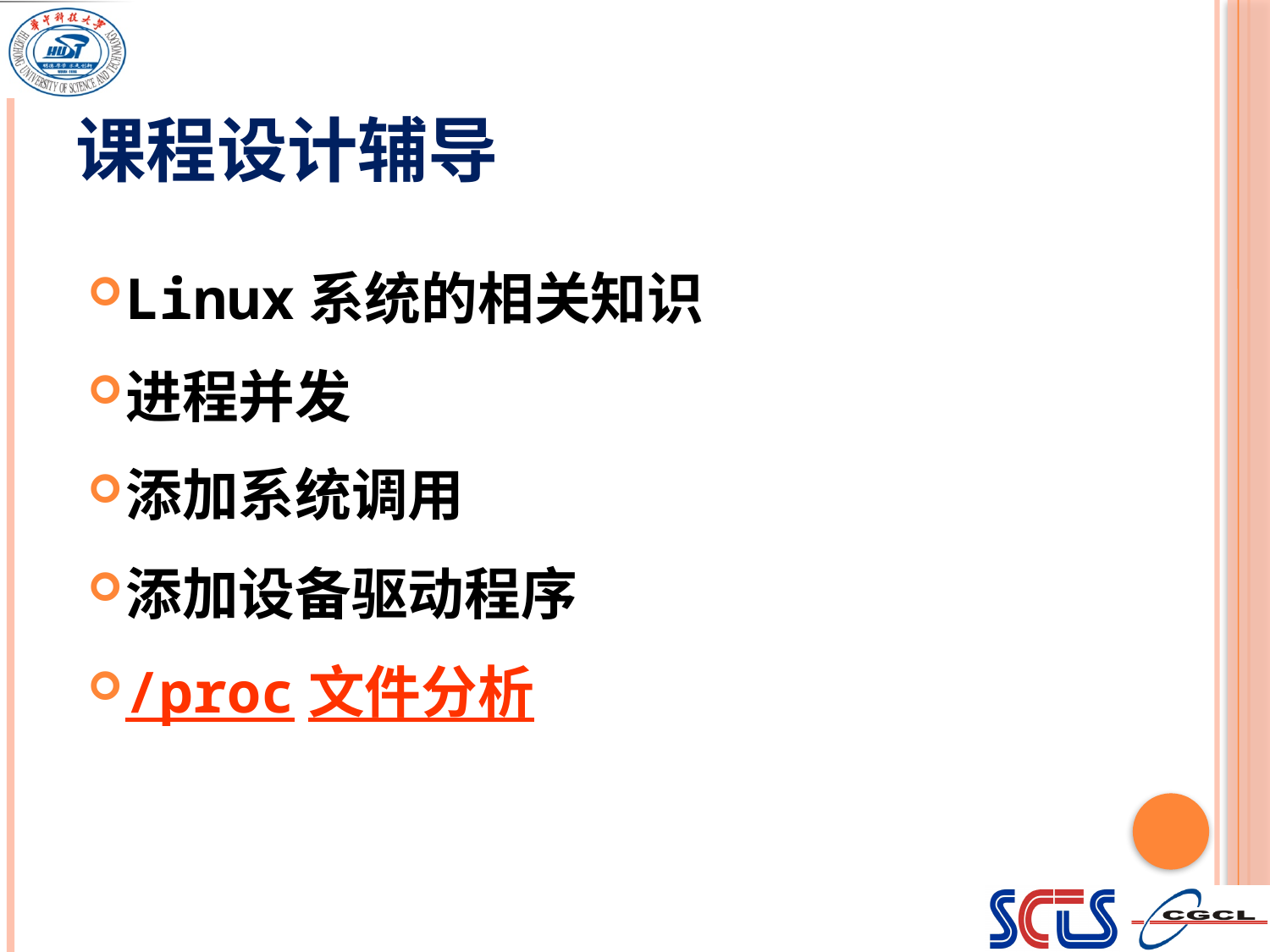

# 课程设计辅导
Linux系统的相关知识
进程并发
添加系统调用
添加设备驱动程序
/proc文件分析
47